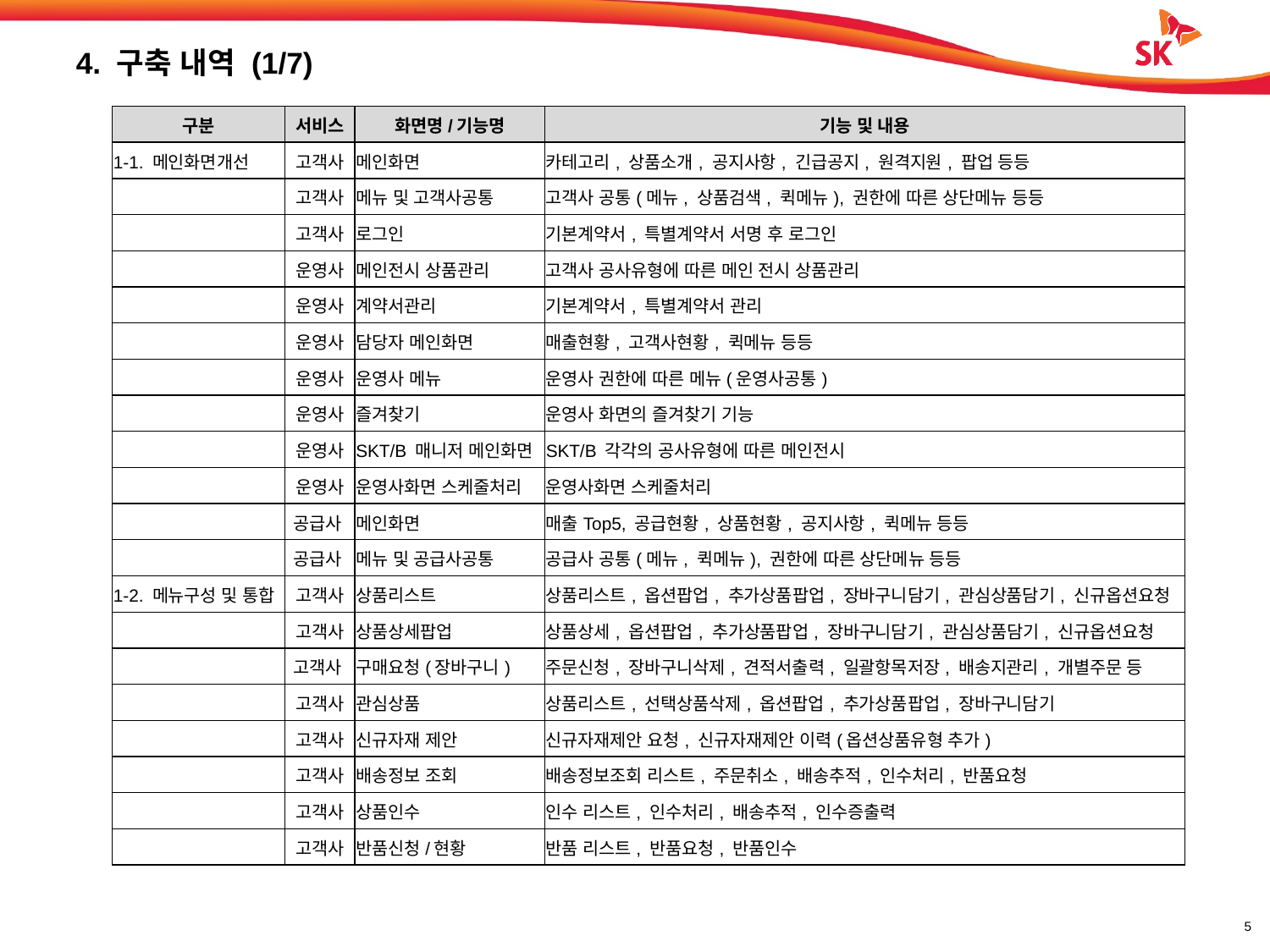

# 4. 구축 내역 (1/7)
| 구분 | 서비스 | 화면명/기능명 | 기능 및 내용 |
| --- | --- | --- | --- |
| 1-1. 메인화면개선 | 고객사 | 메인화면 | 카테고리, 상품소개, 공지사항, 긴급공지, 원격지원, 팝업 등등 |
|  | 고객사 | 메뉴 및 고객사공통 | 고객사 공통(메뉴, 상품검색, 퀵메뉴), 권한에 따른 상단메뉴 등등 |
|  | 고객사 | 로그인 | 기본계약서, 특별계약서 서명 후 로그인 |
|  | 운영사 | 메인전시 상품관리 | 고객사 공사유형에 따른 메인 전시 상품관리 |
|  | 운영사 | 계약서관리 | 기본계약서, 특별계약서 관리 |
|  | 운영사 | 담당자 메인화면 | 매출현황, 고객사현황, 퀵메뉴 등등 |
|  | 운영사 | 운영사 메뉴 | 운영사 권한에 따른 메뉴(운영사공통) |
|  | 운영사 | 즐겨찾기 | 운영사 화면의 즐겨찾기 기능 |
|  | 운영사 | SKT/B 매니저 메인화면 | SKT/B 각각의 공사유형에 따른 메인전시 |
|  | 운영사 | 운영사화면 스케줄처리 | 운영사화면 스케줄처리 |
|  | 공급사 | 메인화면 | 매출Top5, 공급현황, 상품현황, 공지사항, 퀵메뉴 등등 |
|  | 공급사 | 메뉴 및 공급사공통 | 공급사 공통(메뉴, 퀵메뉴), 권한에 따른 상단메뉴 등등 |
| 1-2. 메뉴구성 및 통합 | 고객사 | 상품리스트 | 상품리스트, 옵션팝업, 추가상품팝업, 장바구니담기, 관심상품담기, 신규옵션요청 |
|  | 고객사 | 상품상세팝업 | 상품상세, 옵션팝업, 추가상품팝업, 장바구니담기, 관심상품담기, 신규옵션요청 |
|  | 고객사 | 구매요청(장바구니) | 주문신청, 장바구니삭제, 견적서출력, 일괄항목저장, 배송지관리, 개별주문 등 |
|  | 고객사 | 관심상품 | 상품리스트, 선택상품삭제, 옵션팝업, 추가상품팝업, 장바구니담기 |
|  | 고객사 | 신규자재 제안 | 신규자재제안 요청, 신규자재제안 이력(옵션상품유형 추가) |
|  | 고객사 | 배송정보 조회 | 배송정보조회 리스트, 주문취소, 배송추적, 인수처리, 반품요청 |
|  | 고객사 | 상품인수 | 인수 리스트, 인수처리, 배송추적, 인수증출력 |
|  | 고객사 | 반품신청/현황 | 반품 리스트, 반품요청, 반품인수 |